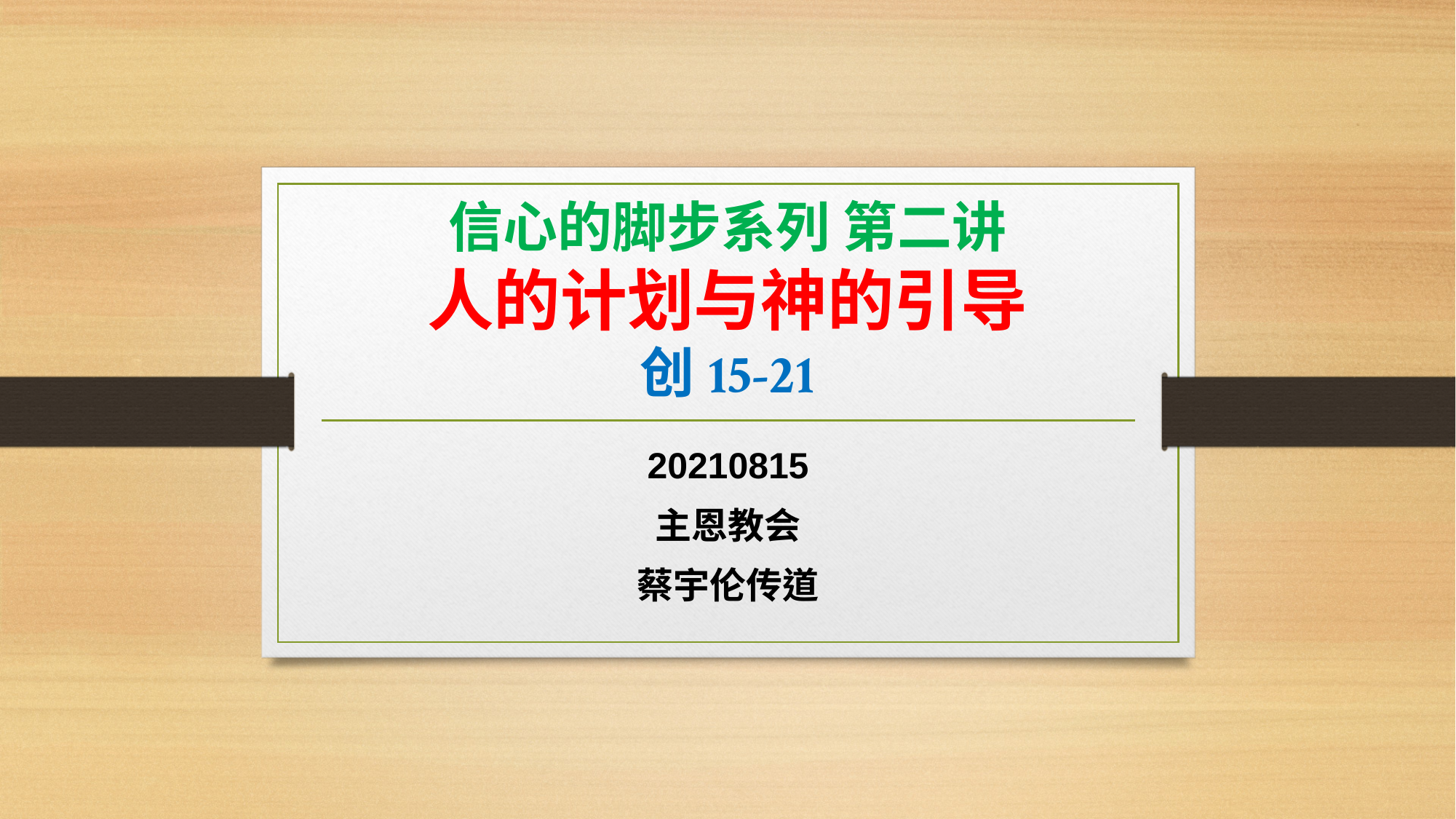

# 信心的脚步系列 第二讲 人的计划与神的引导 创15-21
20210815
主恩教会
蔡宇伦传道